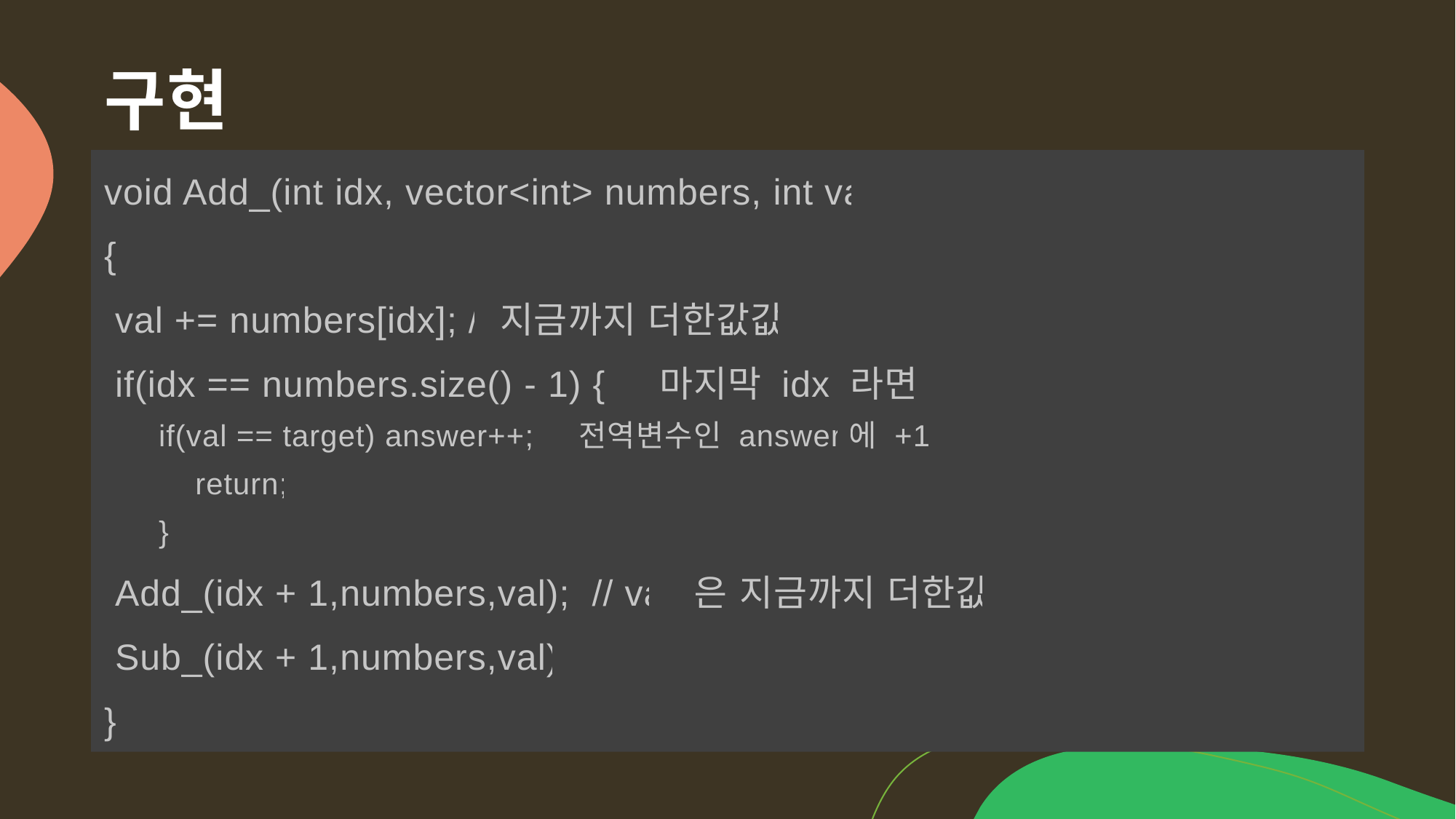

# 구현
void Add_(int idx, vector<int> numbers, int val)
{
 val += numbers[idx]; //지금까지 더한값값
 if(idx == numbers.size() - 1) { // 마지막 idx 라면
if(val == target) answer++; // 전역변수인 answer에 +1
    return;
}
 Add_(idx + 1,numbers,val);  // val 은 지금까지 더한값
 Sub_(idx + 1,numbers,val);
}